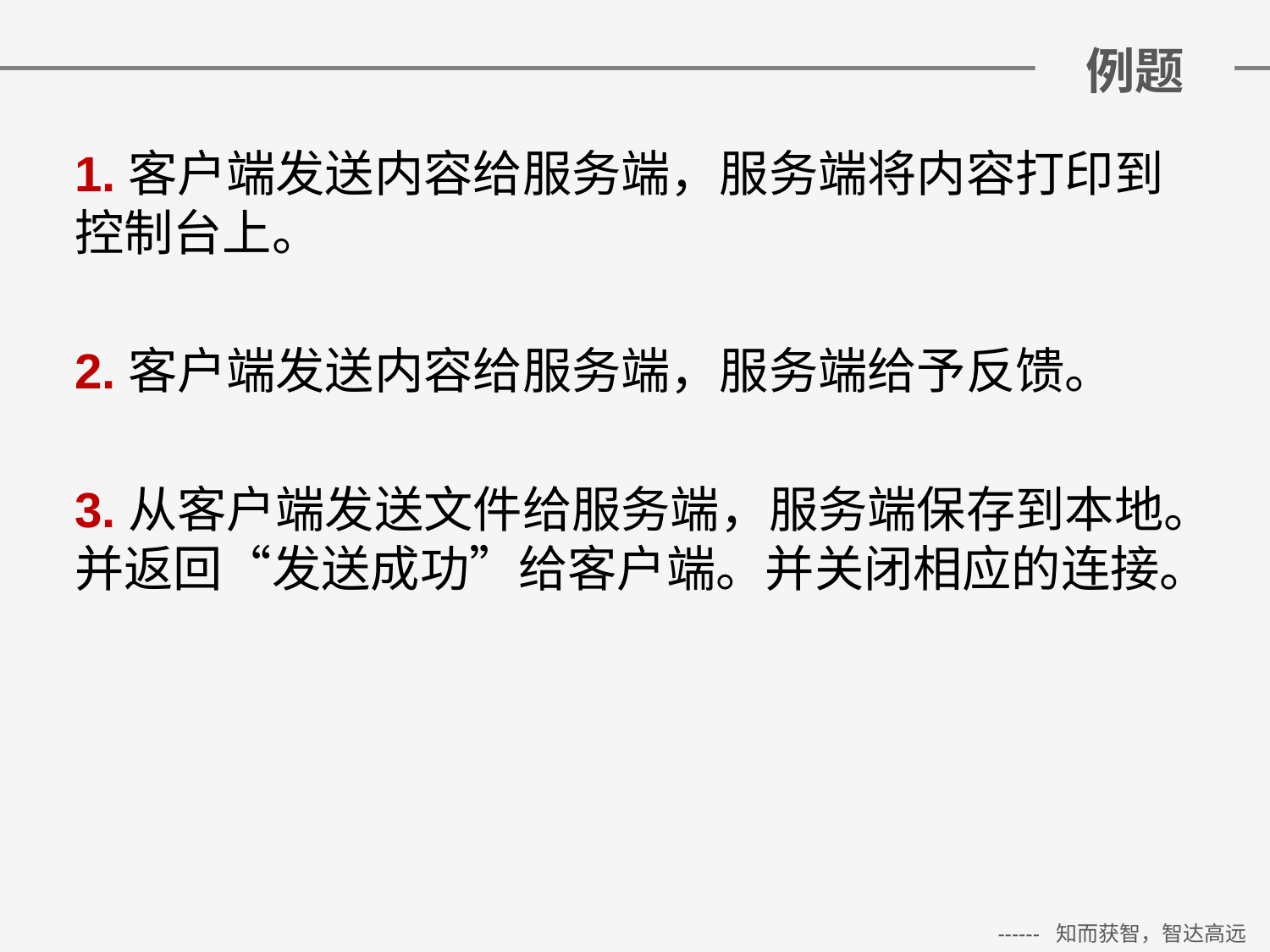

# 例题
1.客户端发送内容给服务端，服务端将内容打印到控制台上。

2.客户端发送内容给服务端，服务端给予反馈。

3.从客户端发送文件给服务端，服务端保存到本地。并返回“发送成功”给客户端。并关闭相应的连接。